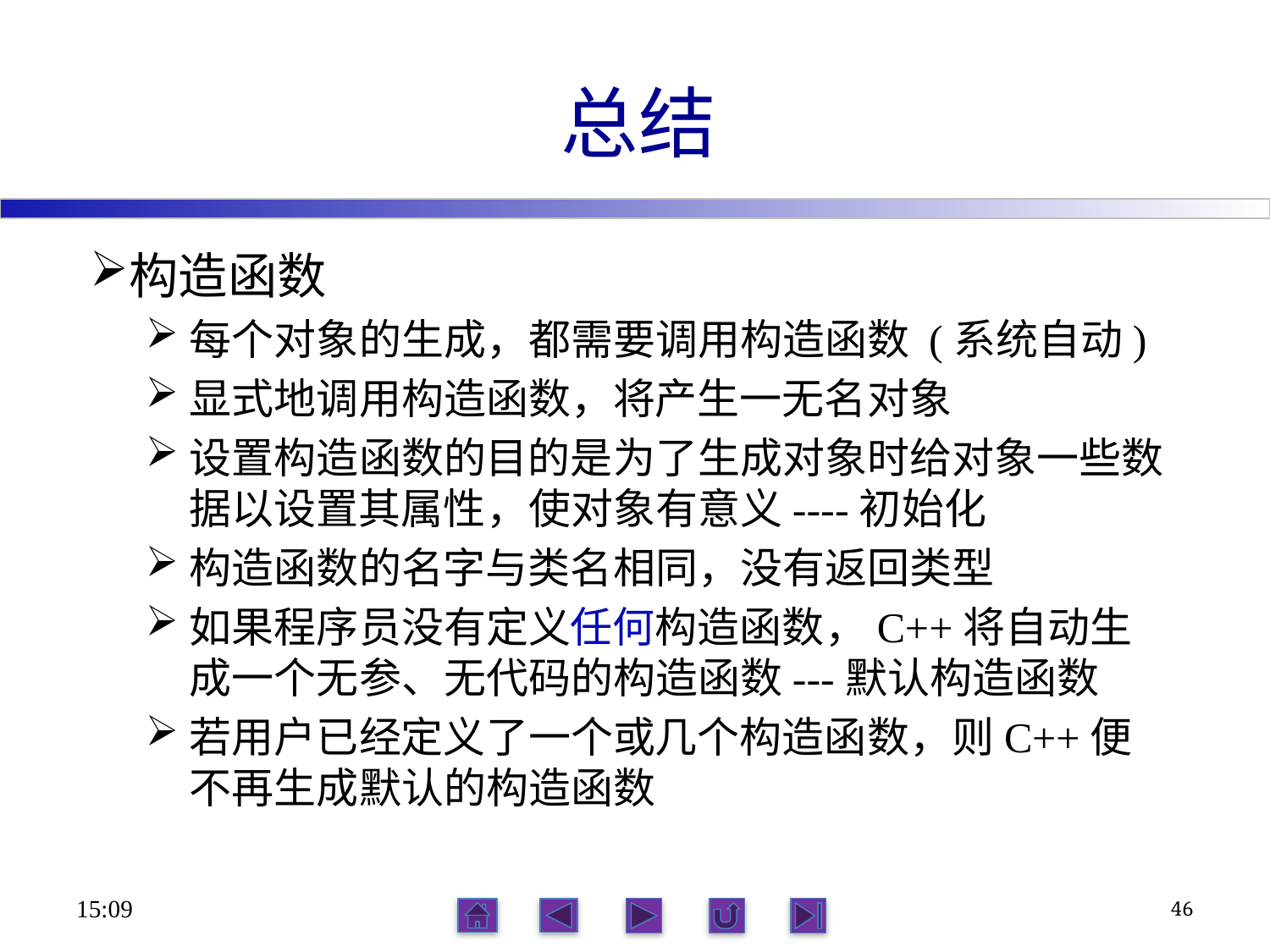

# 总结
构造函数
每个对象的生成，都需要调用构造函数 (系统自动)
显式地调用构造函数，将产生一无名对象
设置构造函数的目的是为了生成对象时给对象一些数据以设置其属性，使对象有意义----初始化
构造函数的名字与类名相同，没有返回类型
如果程序员没有定义任何构造函数，C++将自动生成一个无参、无代码的构造函数---默认构造函数
若用户已经定义了一个或几个构造函数，则C++便不再生成默认的构造函数
15:09
46